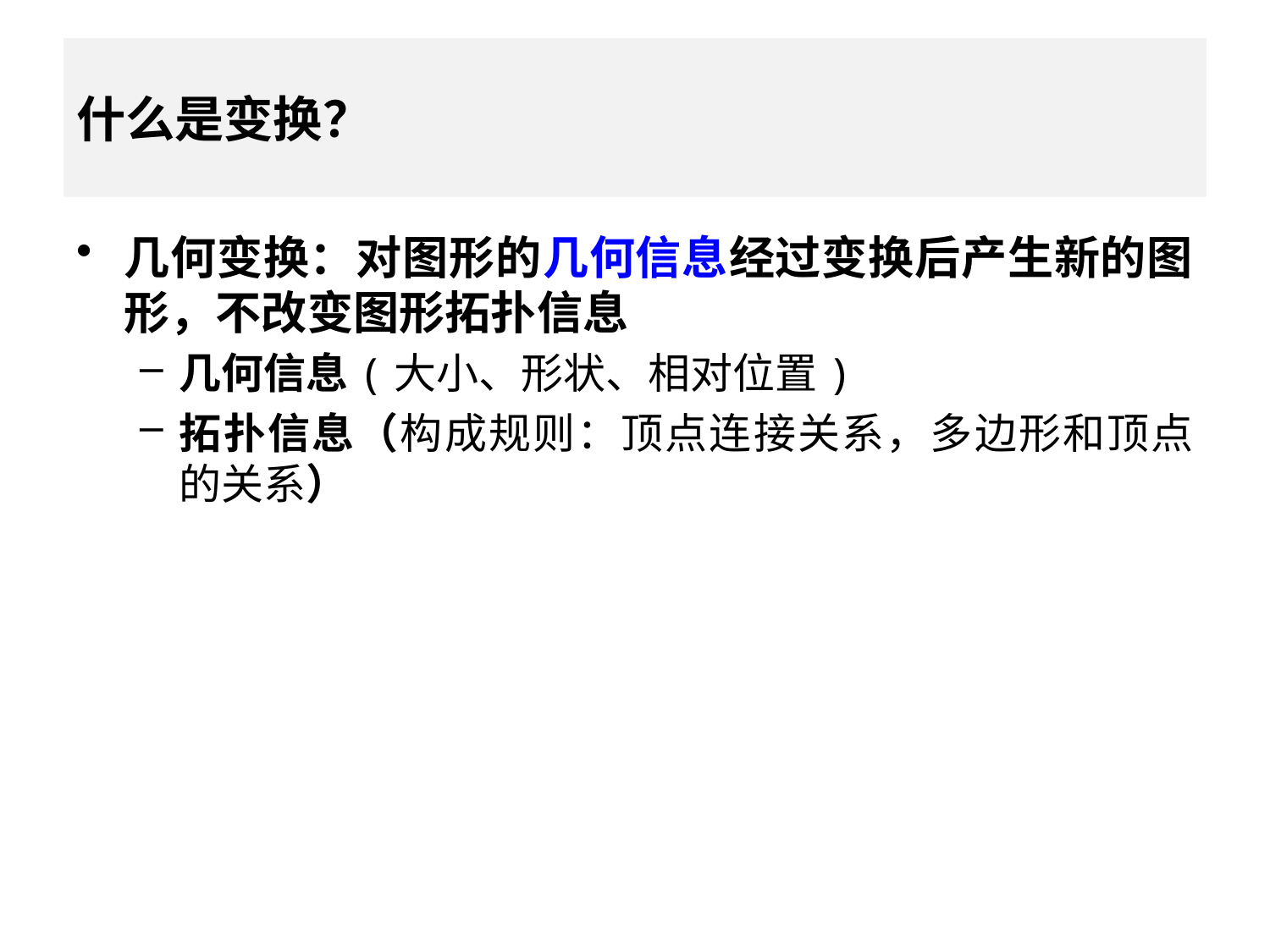

什么是变换？
几何变换：对图形的几何信息经过变换后产生新的图形，不改变图形拓扑信息
几何信息(大小、形状、相对位置)
拓扑信息（构成规则：顶点连接关系，多边形和顶点的关系）